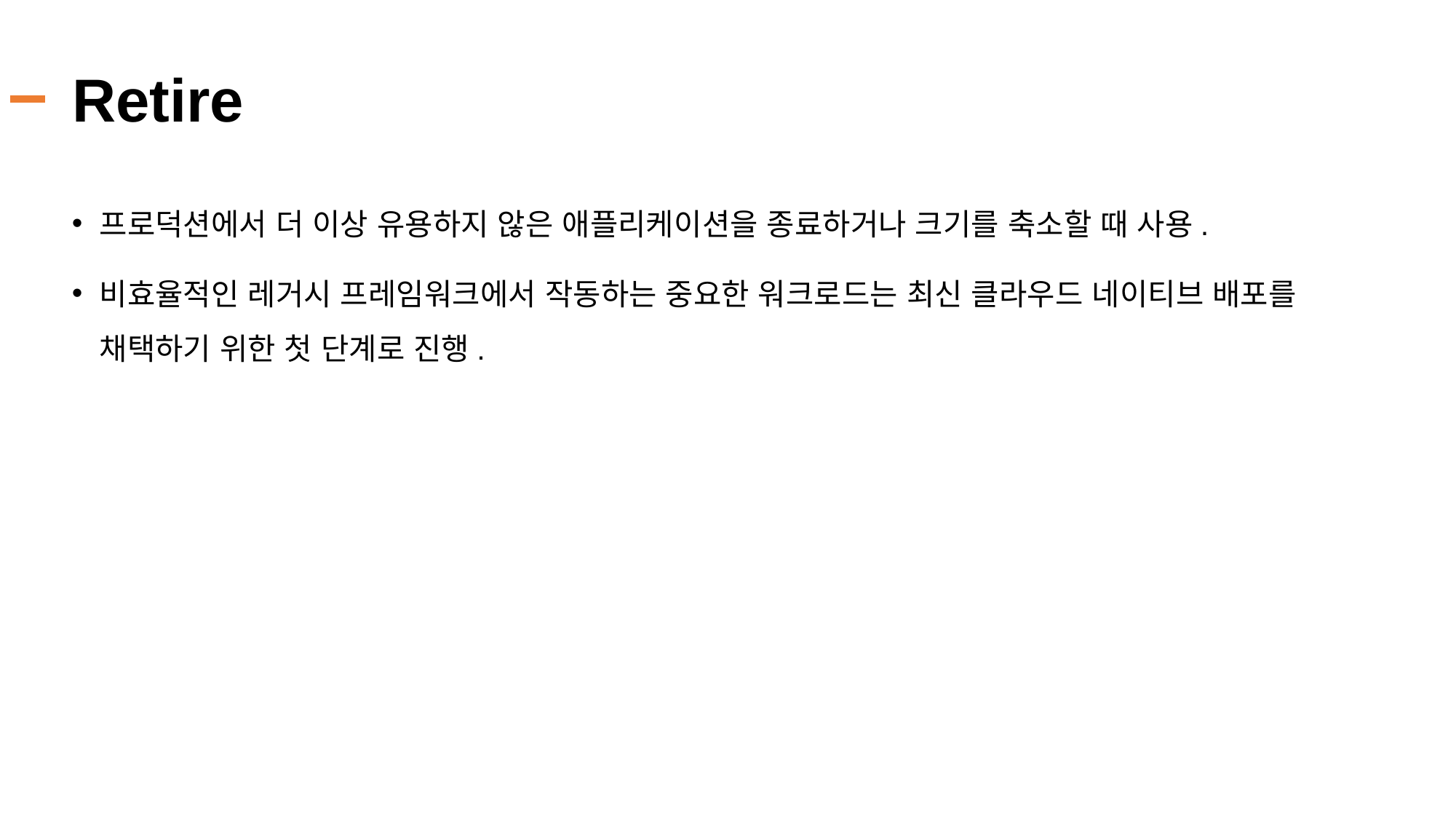

# Retire

프로덕션에서 더 이상 유용하지 않은 애플리케이션을 종료하거나 크기를 축소할 때 사용.
비효율적인 레거시 프레임워크에서 작동하는 중요한 워크로드는 최신 클라우드 네이티브 배포를 채택하기 위한 첫 단계로 진행.